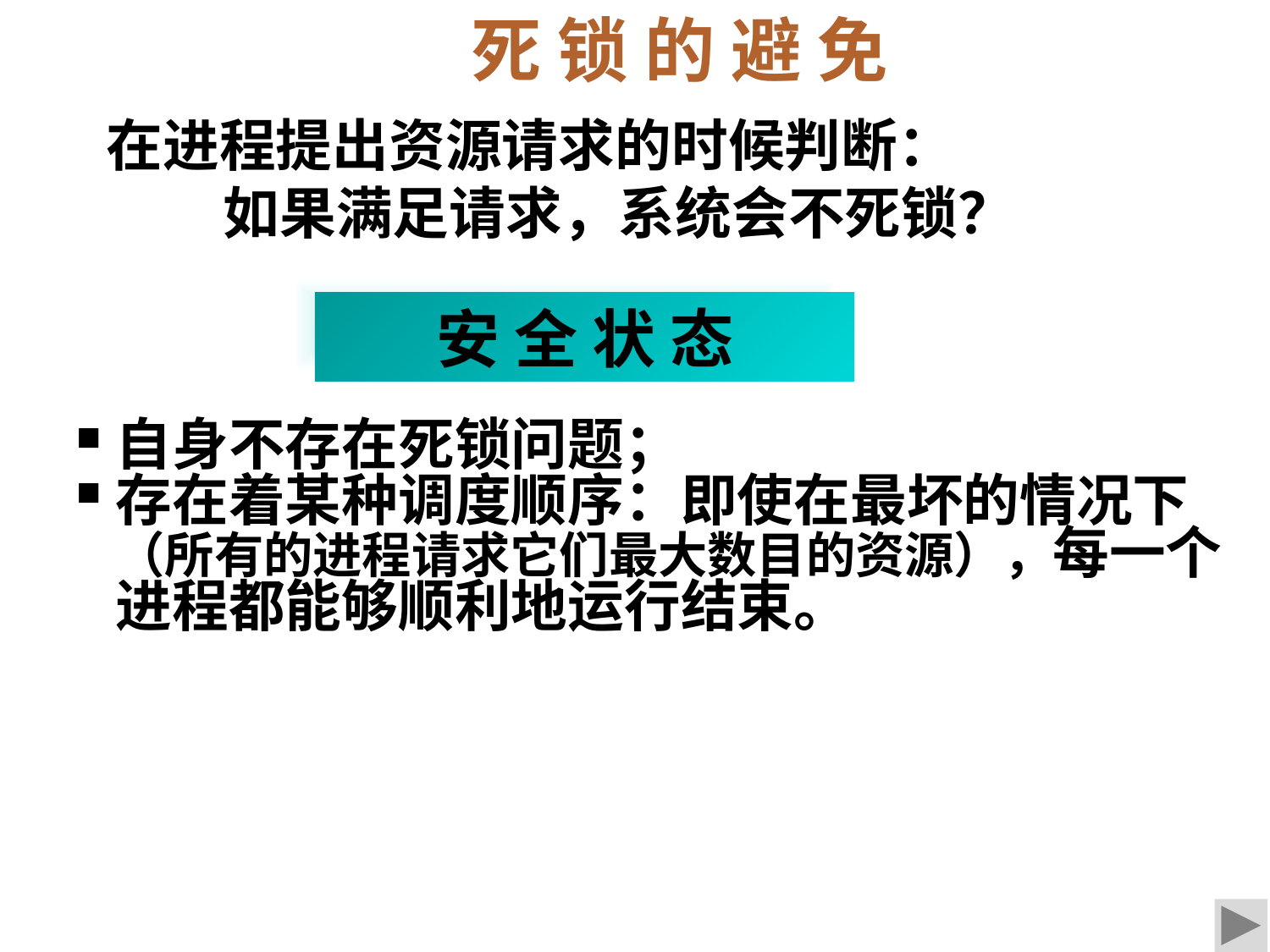

死 锁 的 避 免
在进程提出资源请求的时候判断：
        如果满足请求，系统会不死锁？

安 全 状 态
自身不存在死锁问题；
存在着某种调度顺序：即使在最坏的情况下（所有的进程请求它们最大数目的资源），每一个进程都能够顺利地运行结束。